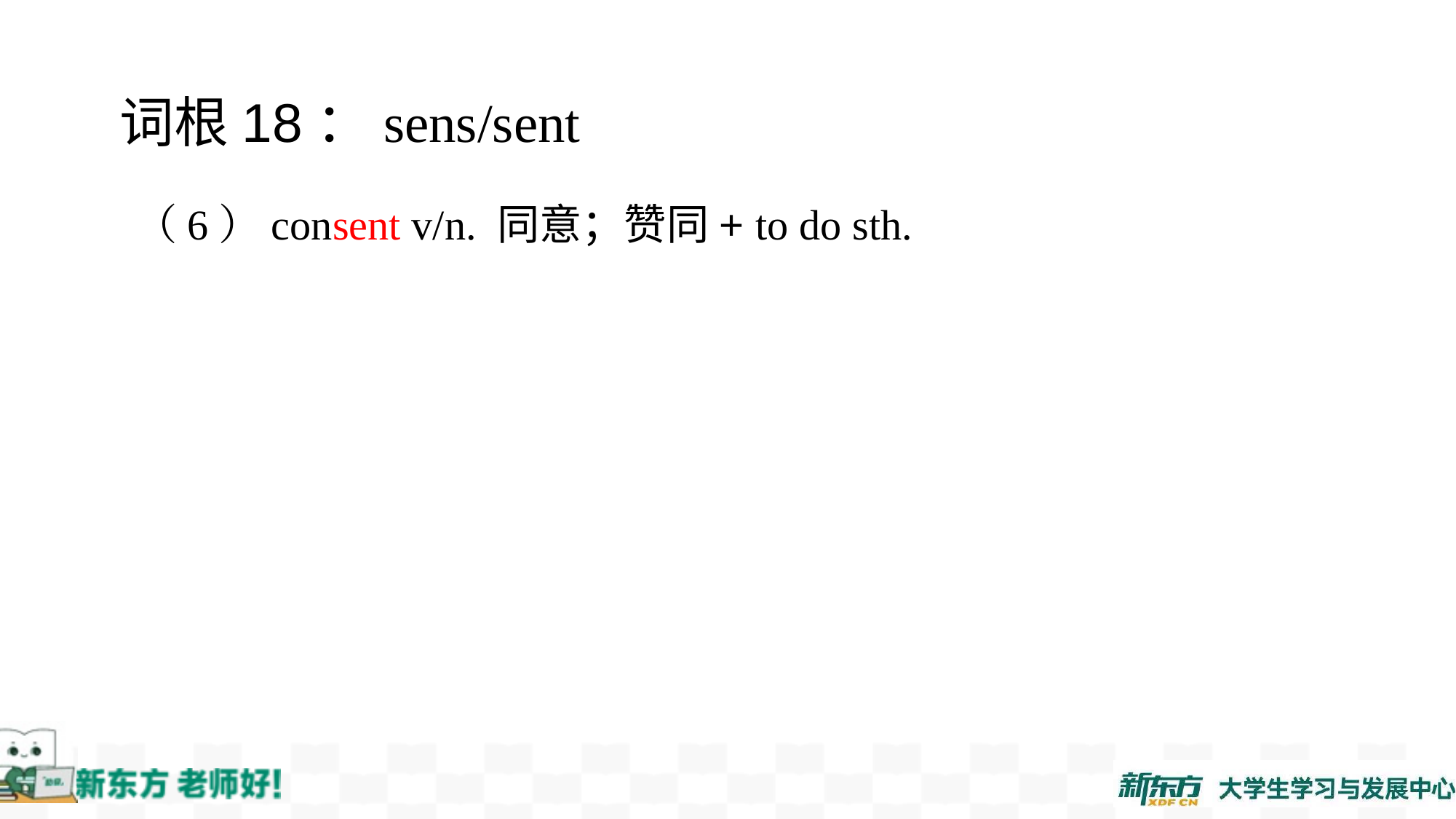

词根18：sens/sent
（6）consent v/n. 同意；赞同+ to do sth.